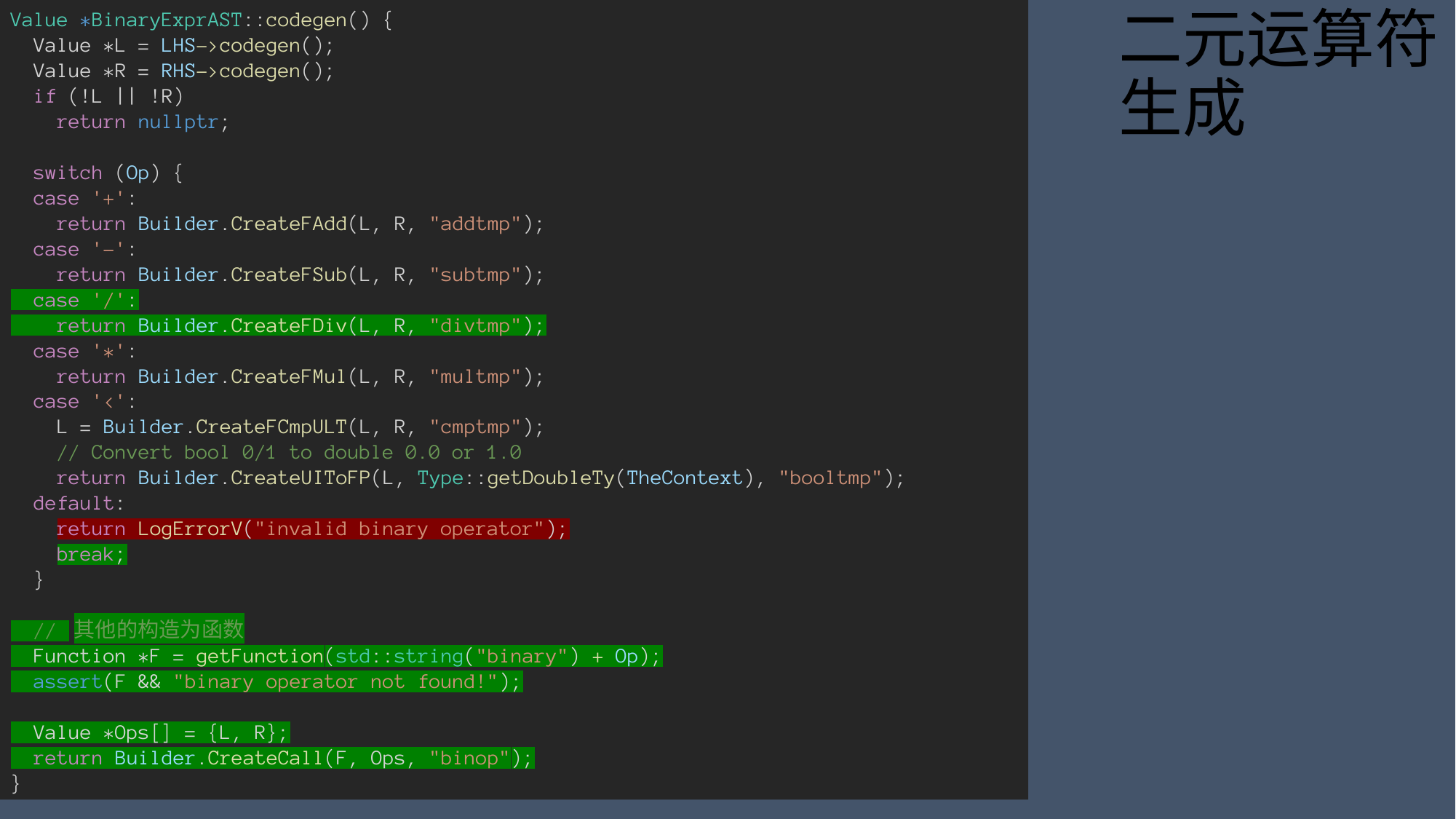

Value *BinaryExprAST::codegen() {
  Value *L = LHS->codegen();
  Value *R = RHS->codegen();
  if (!L || !R)
    return nullptr;
  switch (Op) {
  case '+':
    return Builder.CreateFAdd(L, R, "addtmp");
  case '-':
    return Builder.CreateFSub(L, R, "subtmp");
  case '/':
    return Builder.CreateFDiv(L, R, "divtmp");
  case '*':
    return Builder.CreateFMul(L, R, "multmp");
  case '<':
    L = Builder.CreateFCmpULT(L, R, "cmptmp");
    // Convert bool 0/1 to double 0.0 or 1.0
    return Builder.CreateUIToFP(L, Type::getDoubleTy(TheContext), "booltmp");
  default:
    return LogErrorV("invalid binary operator");
    break;
  }
  // 其他的构造为函数
  Function *F = getFunction(std::string("binary") + Op);
  assert(F && "binary operator not found!");
  Value *Ops[] = {L, R};
  return Builder.CreateCall(F, Ops, "binop");
}
# 二元运算符 生成